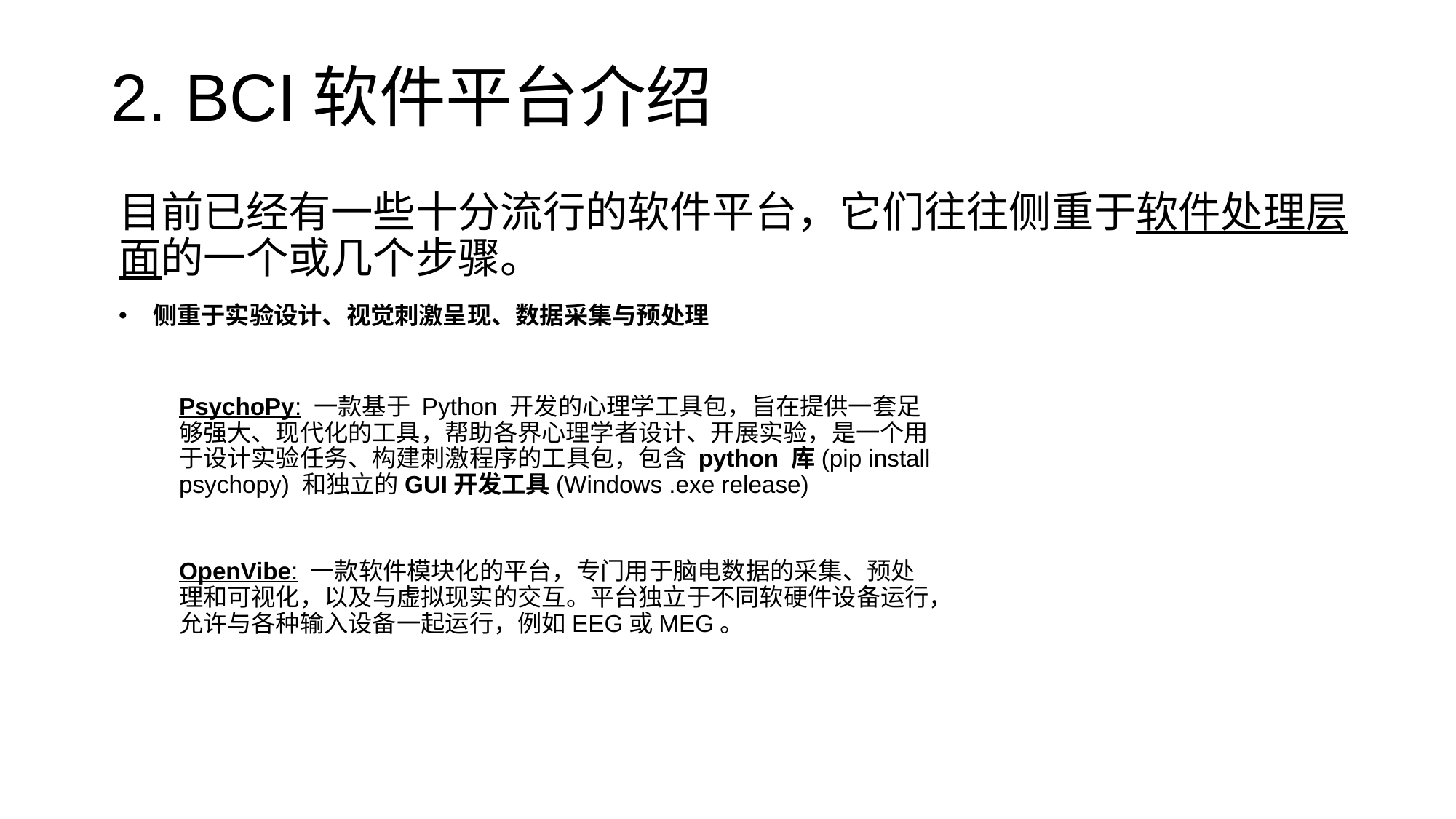

# 2. BCI软件平台介绍
目前已经有一些十分流行的软件平台，它们往往侧重于软件处理层面的一个或几个步骤。
侧重于实验设计、视觉刺激呈现、数据采集与预处理
PsychoPy: 一款基于 Python 开发的心理学工具包，旨在提供一套足够强大、现代化的工具，帮助各界心理学者设计、开展实验，是一个用于设计实验任务、构建刺激程序的工具包，包含 python 库(pip install psychopy) 和独立的GUI开发工具(Windows .exe release)
OpenVibe: 一款软件模块化的平台，专门用于脑电数据的采集、预处理和可视化，以及与虚拟现实的交互。平台独立于不同软硬件设备运行，允许与各种输入设备一起运行，例如EEG或MEG。